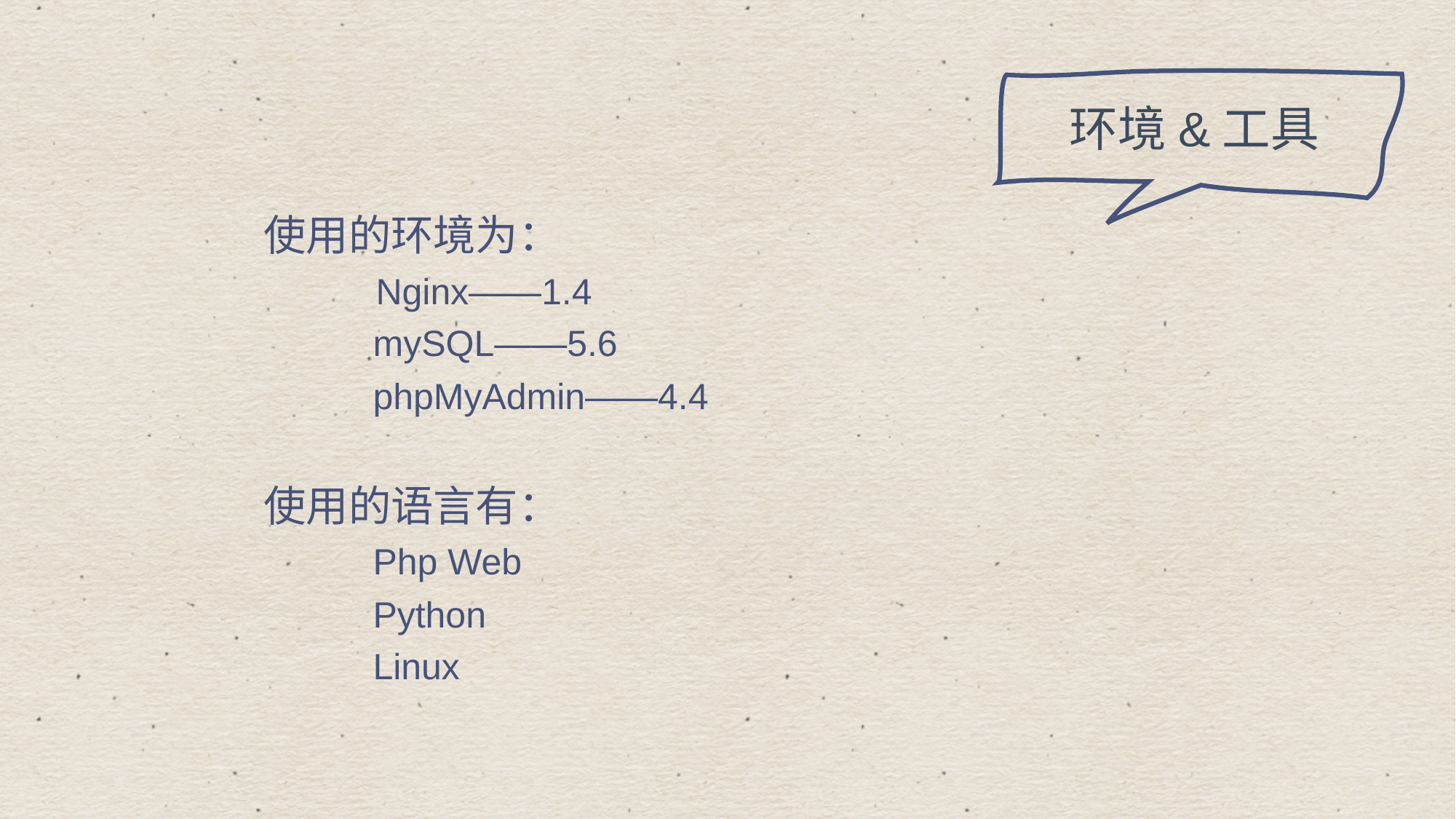

环境&工具
使用的环境为：
           Nginx——1.4
mySQL——5.6
phpMyAdmin——4.4

使用的语言有：
Php Web
Python
Linux